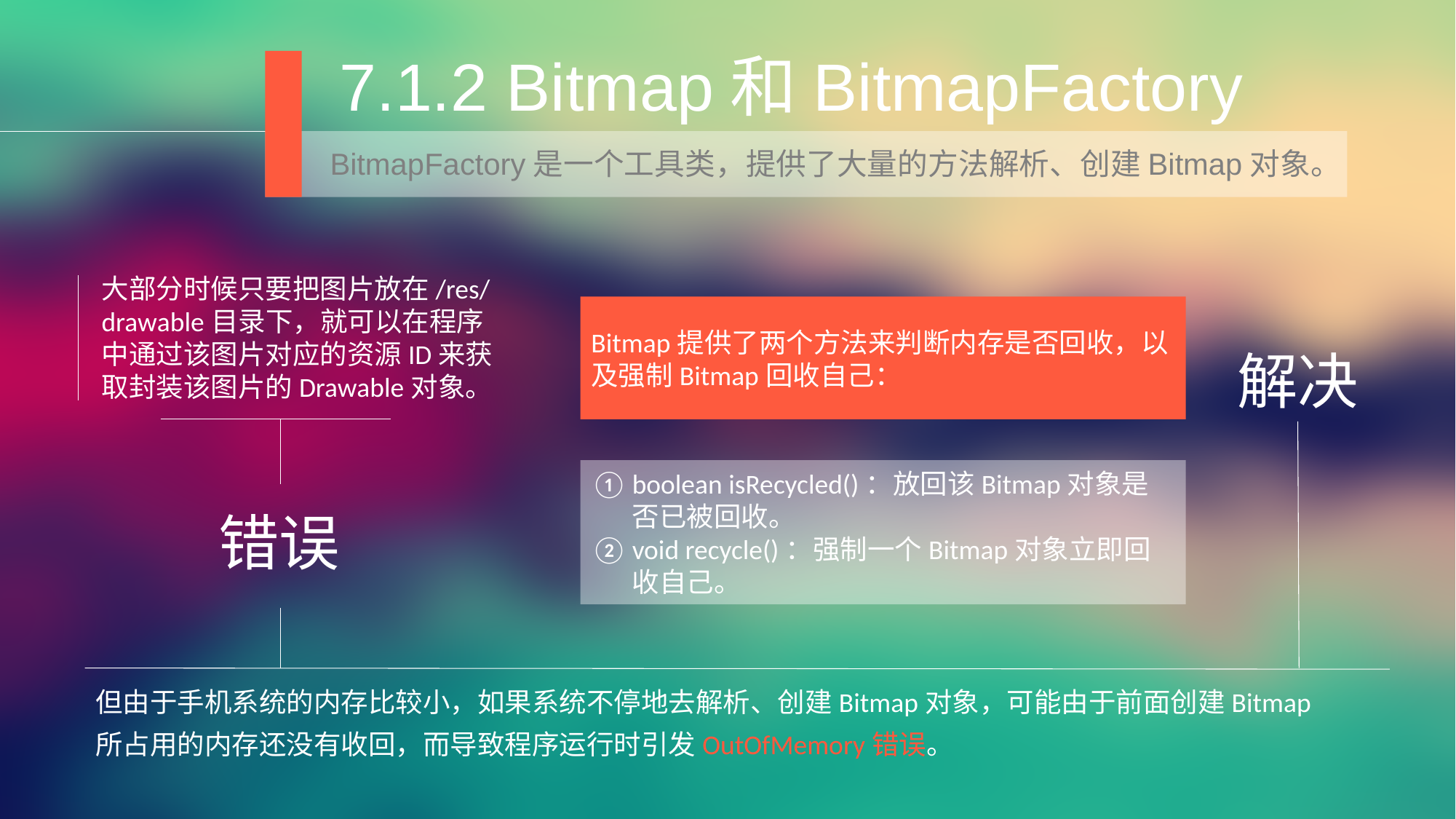

7.1.2 Bitmap和BitmapFactory

BitmapFactory是一个工具类，提供了大量的方法解析、创建Bitmap对象。
大部分时候只要把图片放在/res/drawable目录下，就可以在程序中通过该图片对应的资源ID来获取封装该图片的Drawable对象。
Bitmap提供了两个方法来判断内存是否回收，以及强制Bitmap回收自己：
解决
boolean isRecycled()：放回该Bitmap对象是否已被回收。
void recycle()：强制一个Bitmap对象立即回收自己。
错误
但由于手机系统的内存比较小，如果系统不停地去解析、创建Bitmap对象，可能由于前面创建Bitmap所占用的内存还没有收回，而导致程序运行时引发OutOfMemory错误。